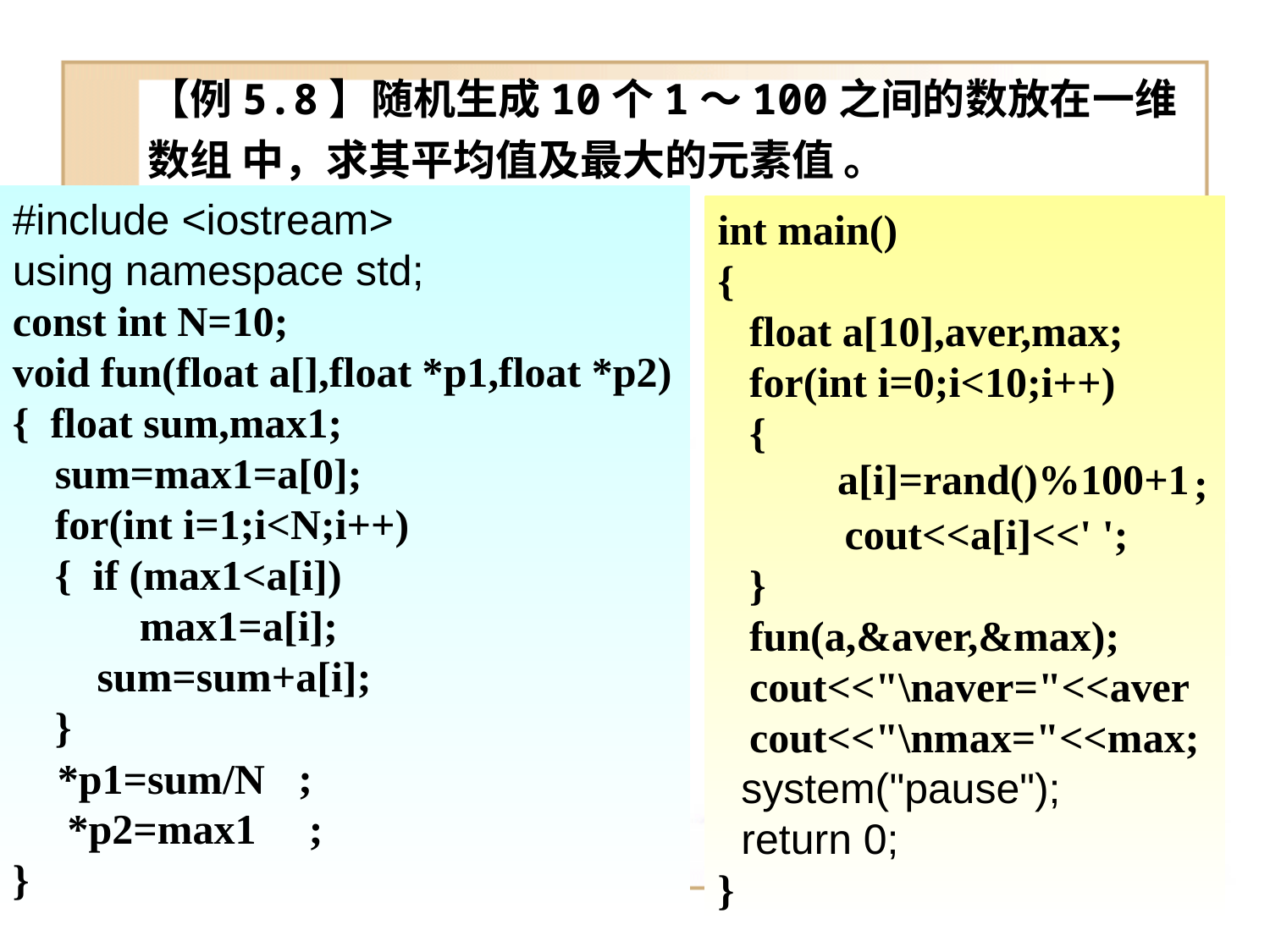

【例5.8】随机生成10个1～100之间的数放在一维数组 中，求其平均值及最大的元素值 。
#include <iostream>
using namespace std;
const int N=10;
void fun(float a[],float *p1,float *p2)
{  float sum,max1;
    sum=max1=a[0];
    for(int i=1;i<N;i++)
    {  if (max1<a[i])
	max1=a[i];
        sum=sum+a[i];
    }
                           ;
                            ;
}
int main()
{
   float a[10],aver,max;
   for(int i=0;i<10;i++)
   {
	                                 ;      	cout<<a[i]<<' ';
   }
   fun(a,&aver,&max);
   cout<<"\naver="<<aver
   cout<<"\nmax="<<max;
  system("pause");
  return 0;
}
a[i]=rand()%100+1
*p1=sum/N
*p2=max1